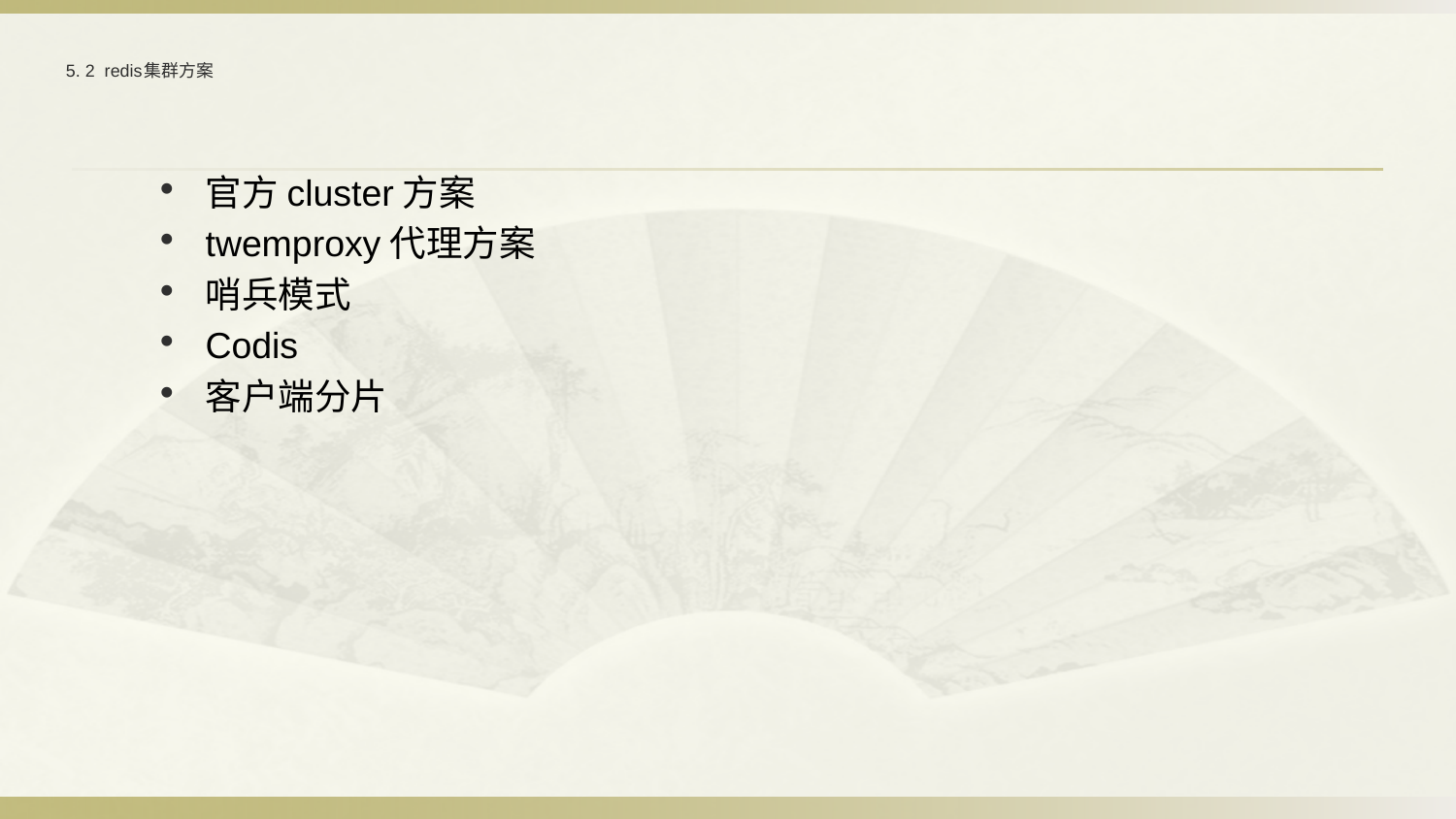

# 5. 2  redis集群方案

官方cluster方案
twemproxy代理方案
哨兵模式
Codis
客户端分片